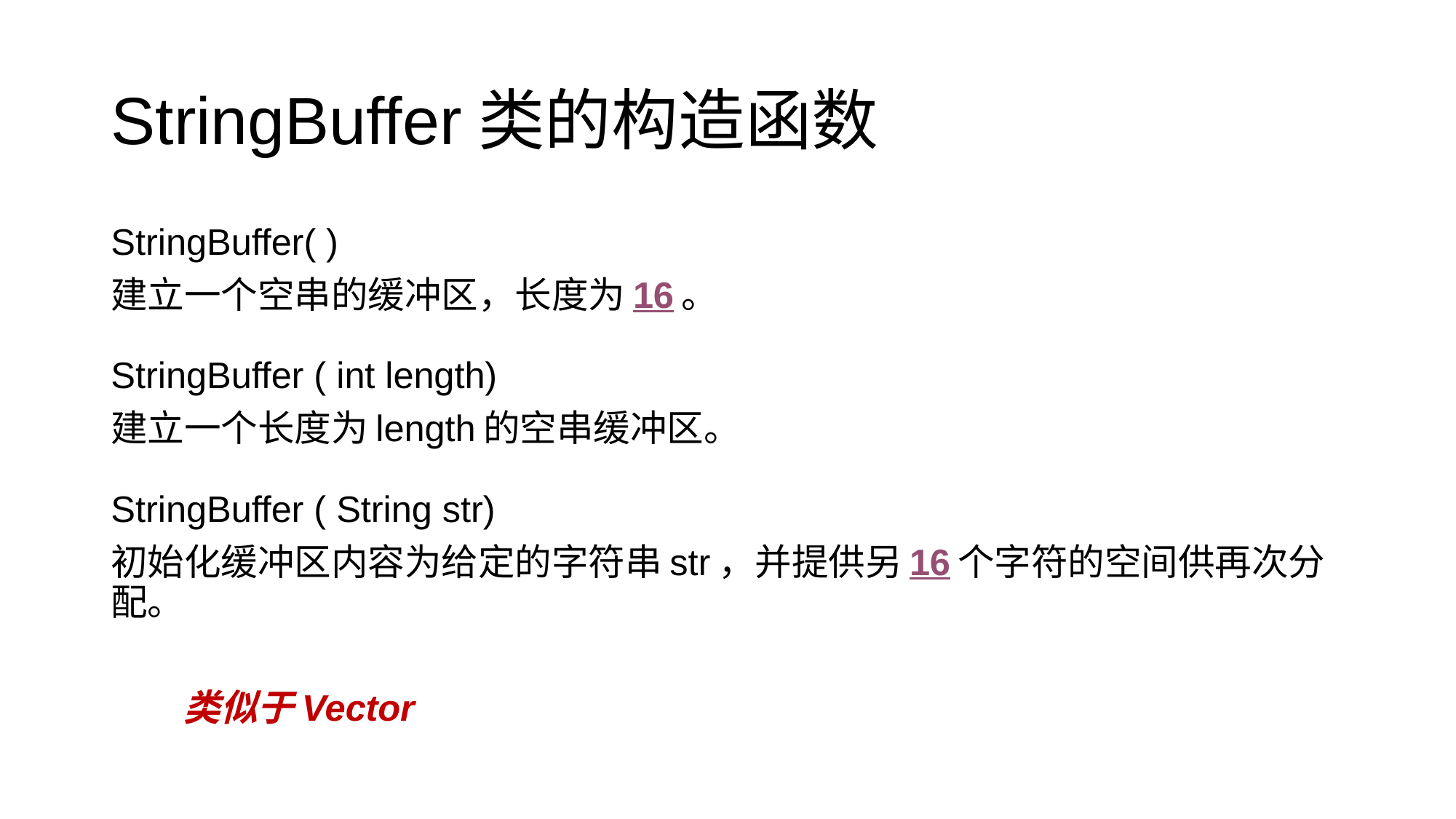

# StringBuffer类的构造函数
StringBuffer( )
建立一个空串的缓冲区，长度为16。

StringBuffer ( int length)
建立一个长度为length的空串缓冲区。

StringBuffer ( String str)
初始化缓冲区内容为给定的字符串str，并提供另16个字符的空间供再次分配。

        类似于Vector